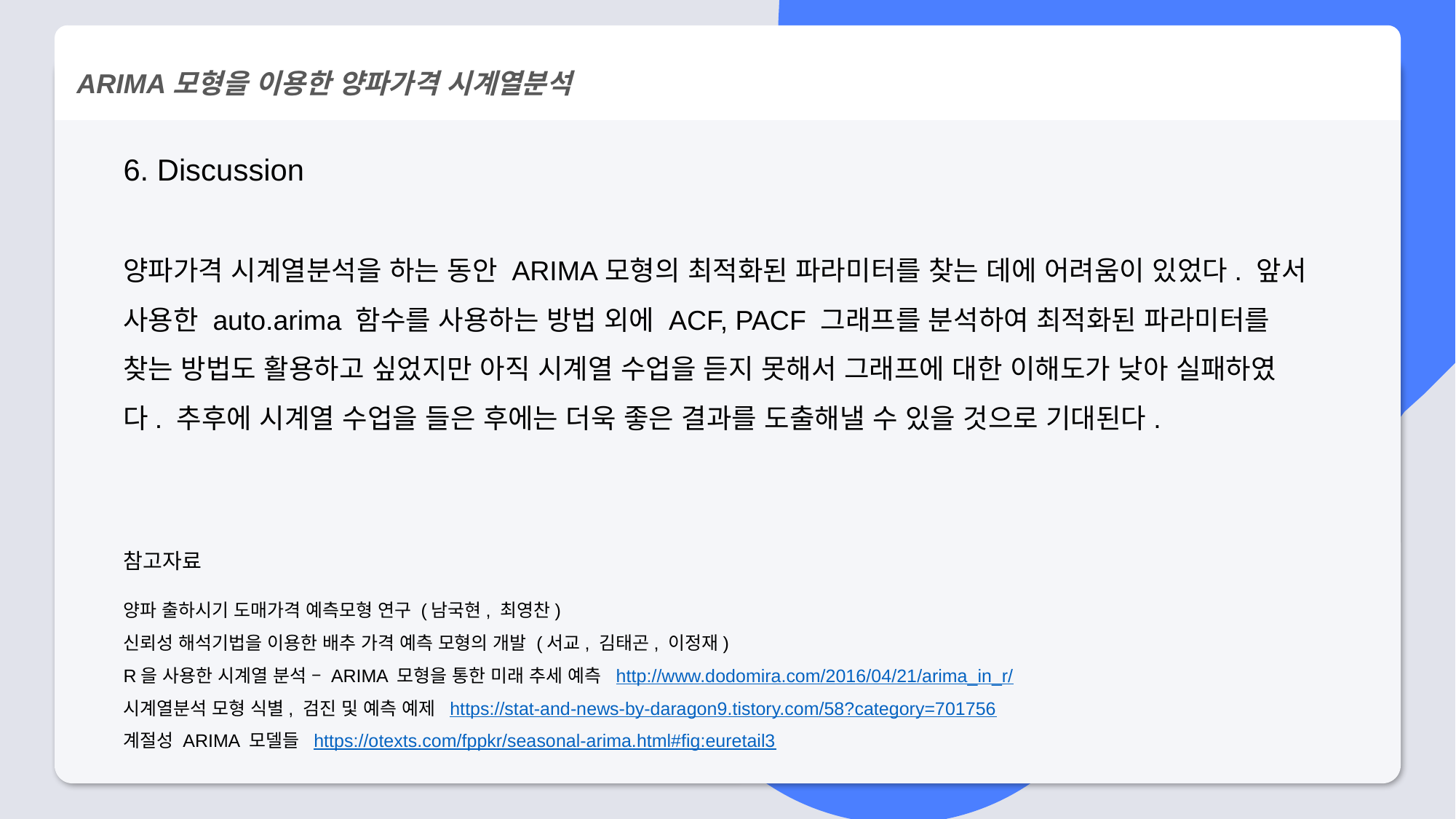

ARIMA모형을 이용한 양파가격 시계열분석

6. Discussion
양파가격 시계열분석을 하는 동안 ARIMA모형의 최적화된 파라미터를 찾는 데에 어려움이 있었다. 앞서 사용한 auto.arima 함수를 사용하는 방법 외에 ACF, PACF 그래프를 분석하여 최적화된 파라미터를 찾는 방법도 활용하고 싶었지만 아직 시계열 수업을 듣지 못해서 그래프에 대한 이해도가 낮아 실패하였다. 추후에 시계열 수업을 들은 후에는 더욱 좋은 결과를 도출해낼 수 있을 것으로 기대된다.
참고자료

양파 출하시기 도매가격 예측모형 연구 (남국현, 최영찬)
신뢰성 해석기법을 이용한 배추 가격 예측 모형의 개발 (서교, 김태곤, 이정재)
R을 사용한 시계열 분석 – ARIMA 모형을 통한 미래 추세 예측  http://www.dodomira.com/2016/04/21/arima_in_r/
시계열분석 모형 식별, 검진 및 예측 예제  https://stat-and-news-by-daragon9.tistory.com/58?category=701756
계절성 ARIMA 모델들  https://otexts.com/fppkr/seasonal-arima.html#fig:euretail3